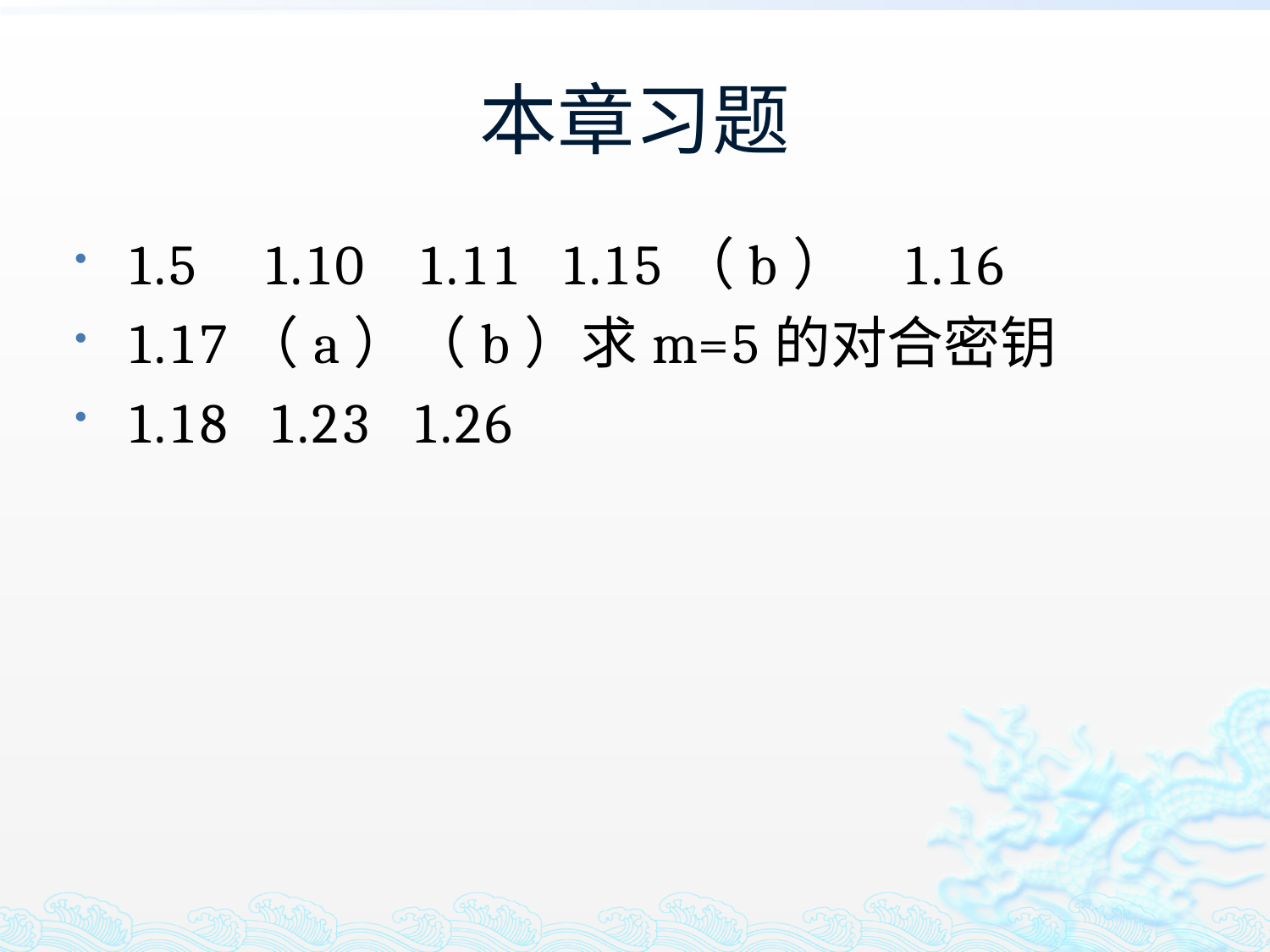

# 本章习题
1.5     1.10    1.11   1.15（b）   1.16
1.17（a）（b）求m=5的对合密钥
1.18   1.23   1.26